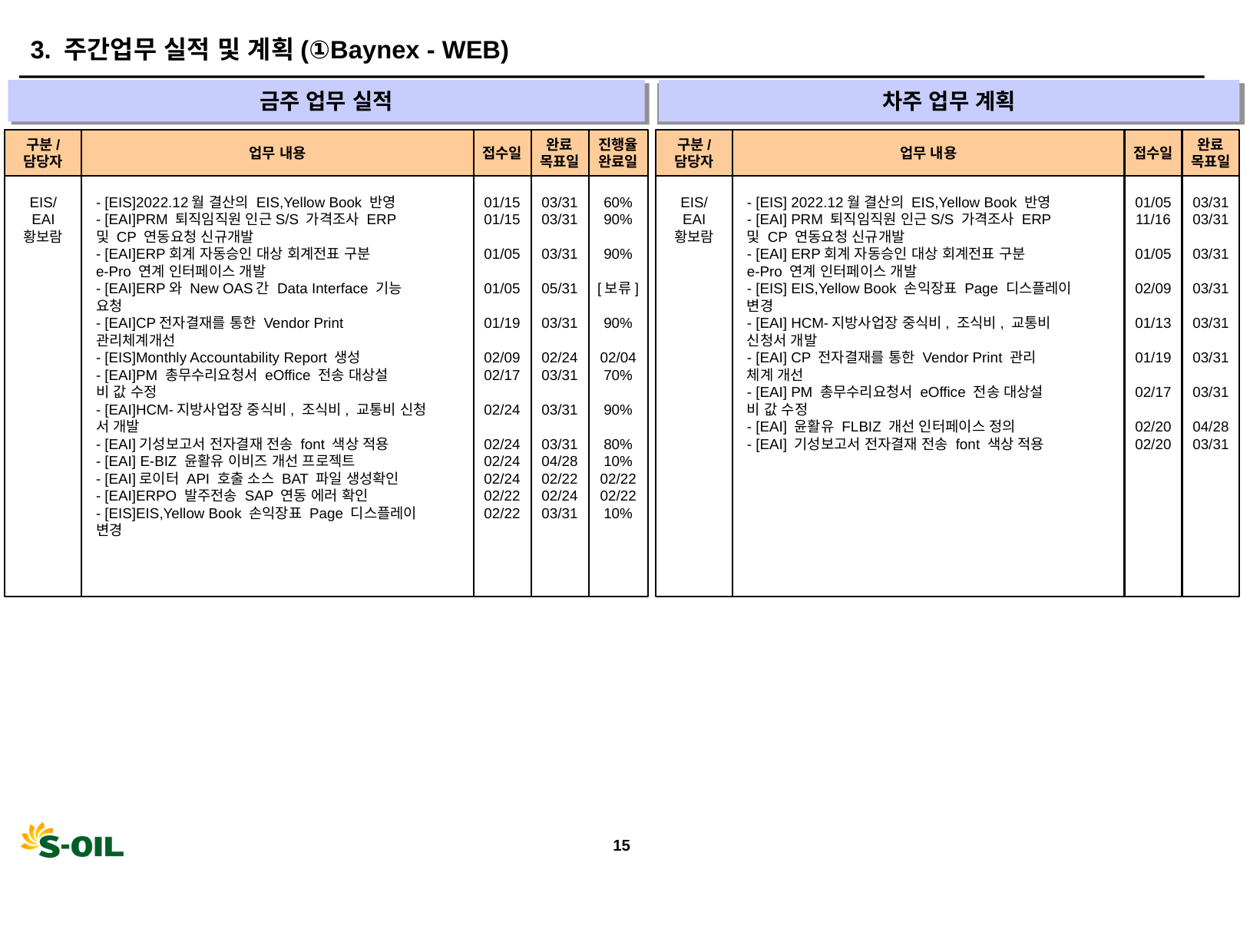

3. 주간업무 실적 및 계획(①Baynex - WEB)
금주 업무 실적
차주 업무 계획
" "
" "
구분/
담당자
업무 내용
접수일
완료
목표일
진행율
완료일
구분/
담당자
업무 내용
접수일
완료
목표일
EIS/
EAI
황보람

- [EIS]2022.12월 결산의 EIS,Yellow Book 반영
- [EAI]PRM 퇴직임직원 인근S/S 가격조사 ERP
및 CP 연동요청 신규개발
- [EAI]ERP회계 자동승인 대상 회계전표 구분
e-Pro 연계 인터페이스 개발
- [EAI]ERP와 New OAS간 Data Interface 기능
요청
- [EAI]CP전자결재를 통한 Vendor Print
관리체계개선
- [EIS]Monthly Accountability Report 생성
- [EAI]PM 총무수리요청서 eOffice 전송 대상설
비 값 수정
- [EAI]HCM-지방사업장 중식비, 조식비, 교통비 신청
서 개발
- [EAI]기성보고서 전자결재 전송 font 색상 적용
- [EAI] E-BIZ 윤활유 이비즈 개선 프로젝트
- [EAI]로이터 API 호출 소스 BAT 파일 생성확인
- [EAI]ERPO 발주전송 SAP 연동 에러 확인
- [EIS]EIS,Yellow Book 손익장표 Page 디스플레이
변경
01/15
01/15
01/05
01/05
01/19
02/09
02/17
02/24
02/24
02/24
02/24
02/22
02/22
03/31
03/31
03/31
05/31
03/31
02/24
03/31
03/31
03/31
04/28
02/22
02/24
03/31
60%
90%
90%
[보류]
90%
02/04
70%
90%
80%
10%
02/22
02/22
10%
EIS/
EAI
황보람

- [EIS] 2022.12월 결산의 EIS,Yellow Book 반영
- [EAI] PRM 퇴직임직원 인근S/S 가격조사 ERP
및 CP 연동요청 신규개발
- [EAI] ERP회계 자동승인 대상 회계전표 구분
e-Pro 연계 인터페이스 개발
- [EIS] EIS,Yellow Book 손익장표 Page 디스플레이
변경
- [EAI] HCM-지방사업장 중식비, 조식비, 교통비
신청서 개발
- [EAI] CP 전자결재를 통한 Vendor Print 관리
체계 개선
- [EAI] PM 총무수리요청서 eOffice 전송 대상설
비 값 수정
- [EAI] 윤활유 FLBIZ 개선 인터페이스 정의
- [EAI] 기성보고서 전자결재 전송 font 색상 적용
01/05
11/16
01/05
02/09
01/13
01/19
02/17
02/20
02/20
03/31
03/31
03/31
03/31
03/31
03/31
03/31
04/28
03/31